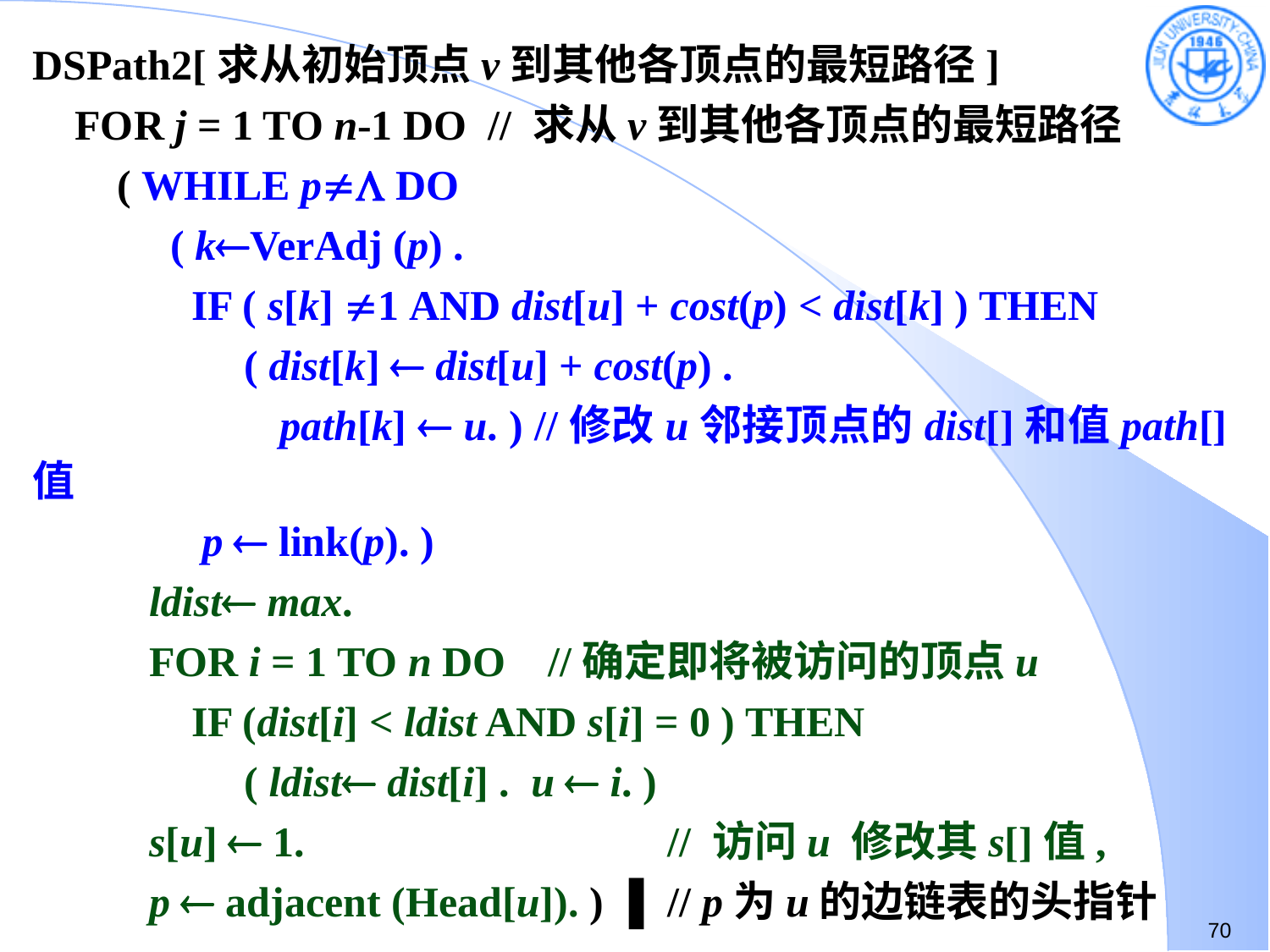

DSPath2[求从初始顶点v到其他各顶点的最短路径]
    FOR j = 1 TO n-1 DO  // 求从v到其他各顶点的最短路径
        ( WHILE p≠Λ DO
             ( k←VerAdj (p) .
               IF ( s[k] ≠1 AND dist[u] + cost(p) < dist[k] ) THEN
                    ( dist[k] ← dist[u] + cost(p) .
                      path[k] ← u. ) //修改u邻接顶点的dist[]和值path[]值
	    p ← link(p). )
           ldist← max.
           FOR i = 1 TO n DO    //确定即将被访问的顶点u
	   IF (dist[i] < ldist AND s[i] = 0 ) THEN
	        ( ldist← dist[i] .  u ← i. )
           s[u] ← 1.			// 访问u 修改其s[]值,
           p ← adjacent (Head[u]). ) ▐	// p为u的边链表的头指针